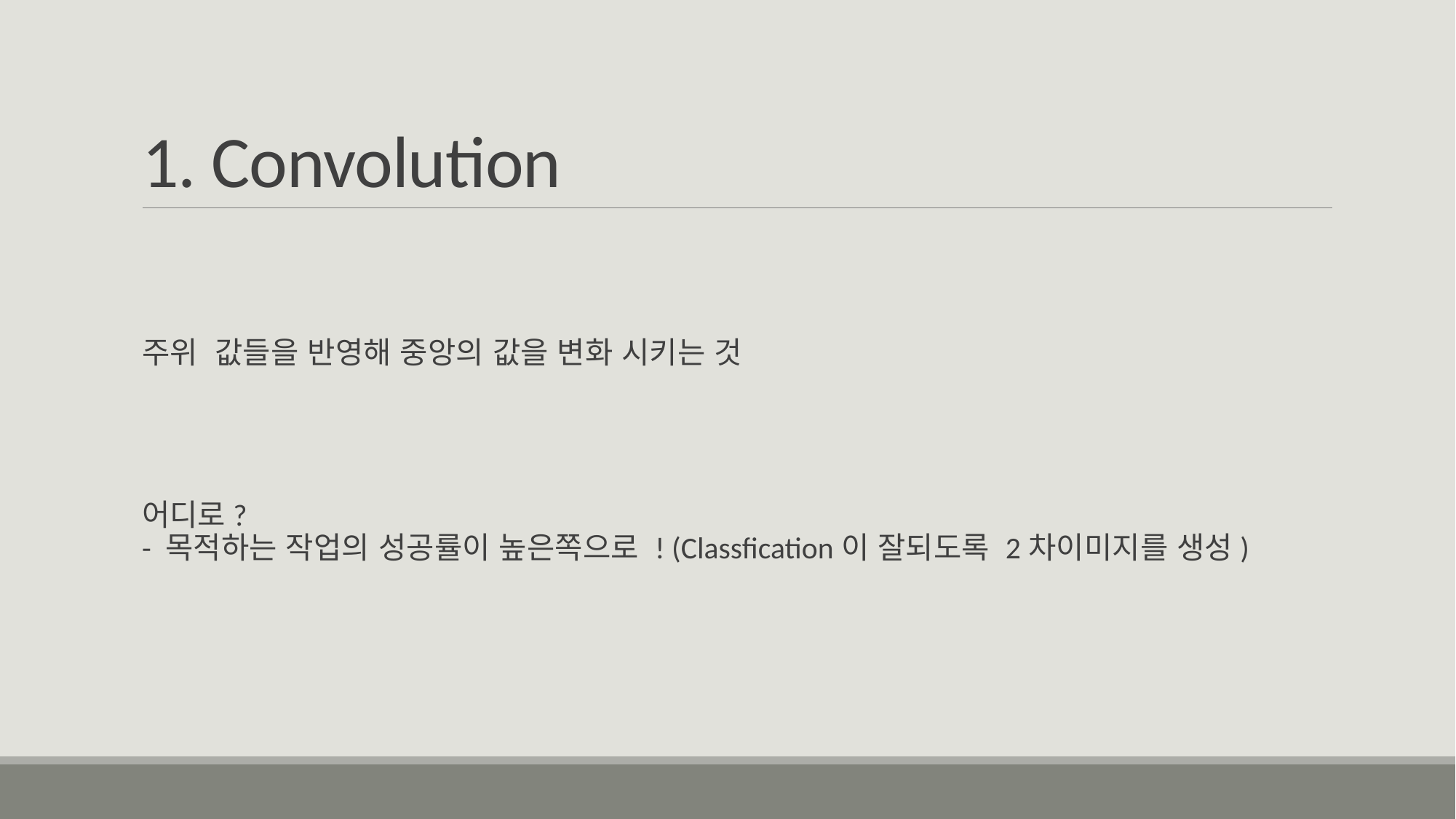

# 1. Convolution

주위  값들을 반영해 중앙의 값을 변화 시키는 것

어디로?
- 목적하는 작업의 성공률이 높은쪽으로 ! (Classfication이 잘되도록 2차이미지를 생성)